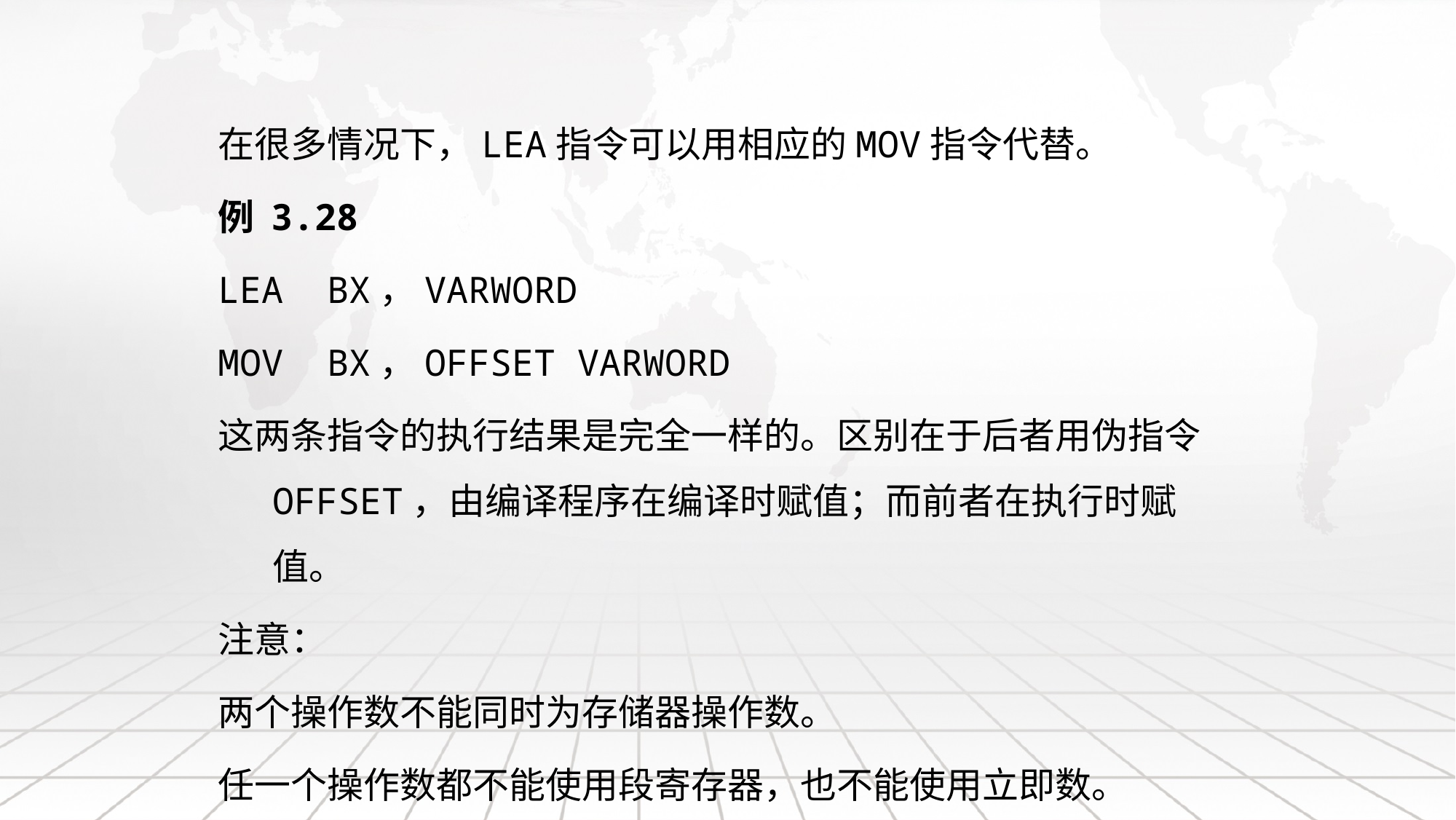

在很多情况下，LEA指令可以用相应的MOV指令代替。
例 3.28
LEA  BX，VARWORD
MOV  BX，OFFSET VARWORD
这两条指令的执行结果是完全一样的。区别在于后者用伪指令OFFSET，由编译程序在编译时赋值；而前者在执行时赋值。
注意：
两个操作数不能同时为存储器操作数。
任一个操作数都不能使用段寄存器，也不能使用立即数。